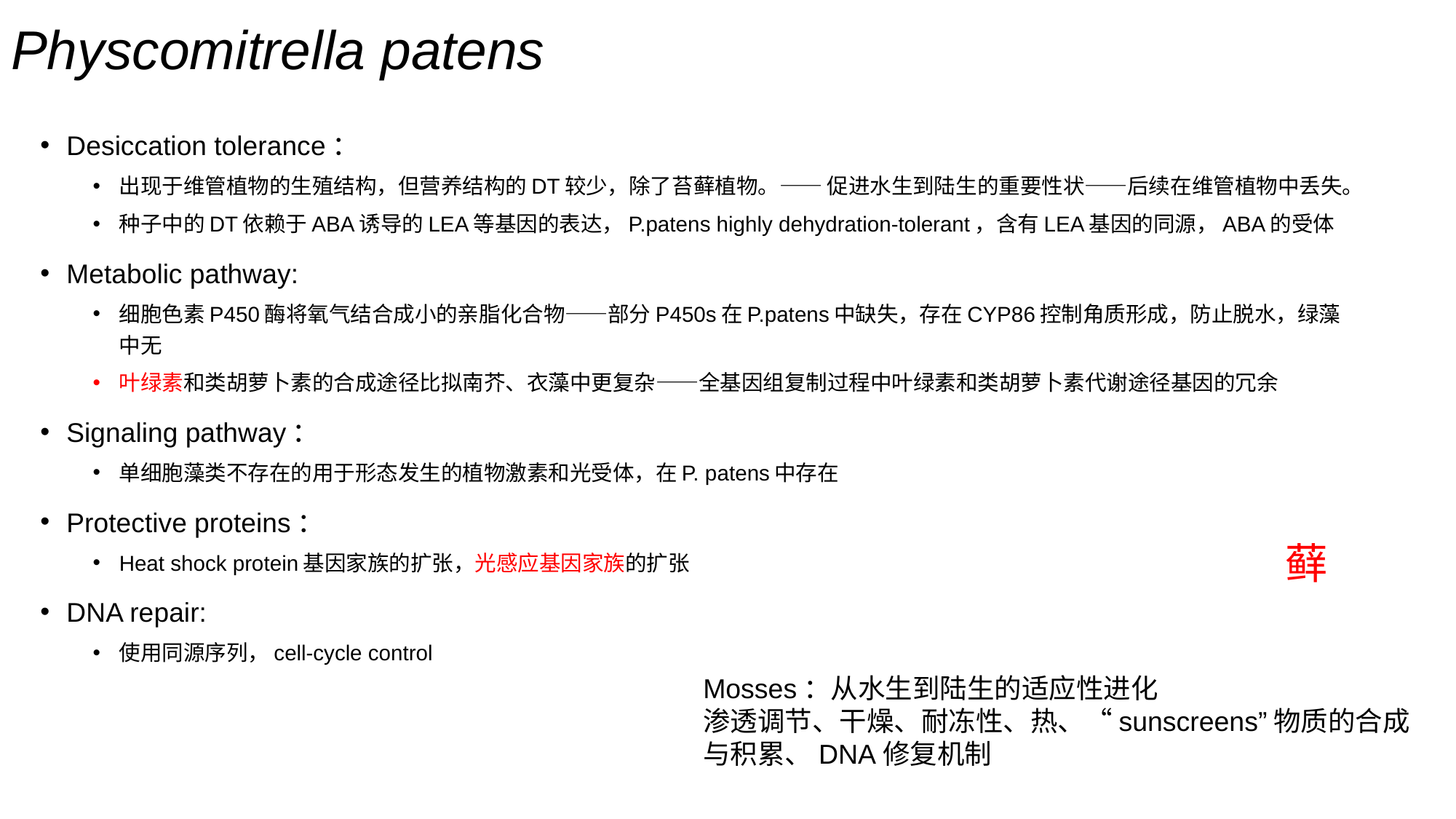

# Physcomitrella patens
Desiccation tolerance：
出现于维管植物的生殖结构，但营养结构的DT较少，除了苔藓植物。—— 促进水生到陆生的重要性状——后续在维管植物中丢失。
种子中的DT依赖于ABA诱导的LEA等基因的表达，P.patens highly dehydration-tolerant，含有LEA基因的同源，ABA的受体
Metabolic pathway:
细胞色素P450酶将氧气结合成小的亲脂化合物——部分P450s在P.patens中缺失，存在CYP86控制角质形成，防止脱水，绿藻中无
叶绿素和类胡萝卜素的合成途径比拟南芥、衣藻中更复杂——全基因组复制过程中叶绿素和类胡萝卜素代谢途径基因的冗余
Signaling pathway：
单细胞藻类不存在的用于形态发生的植物激素和光受体，在P. patens中存在
Protective proteins：
Heat shock protein基因家族的扩张，光感应基因家族的扩张
DNA repair:
使用同源序列，cell-cycle control

藓
Mosses：从水生到陆生的适应性进化
渗透调节、干燥、耐冻性、热、“sunscreens”物质的合成与积累、DNA修复机制